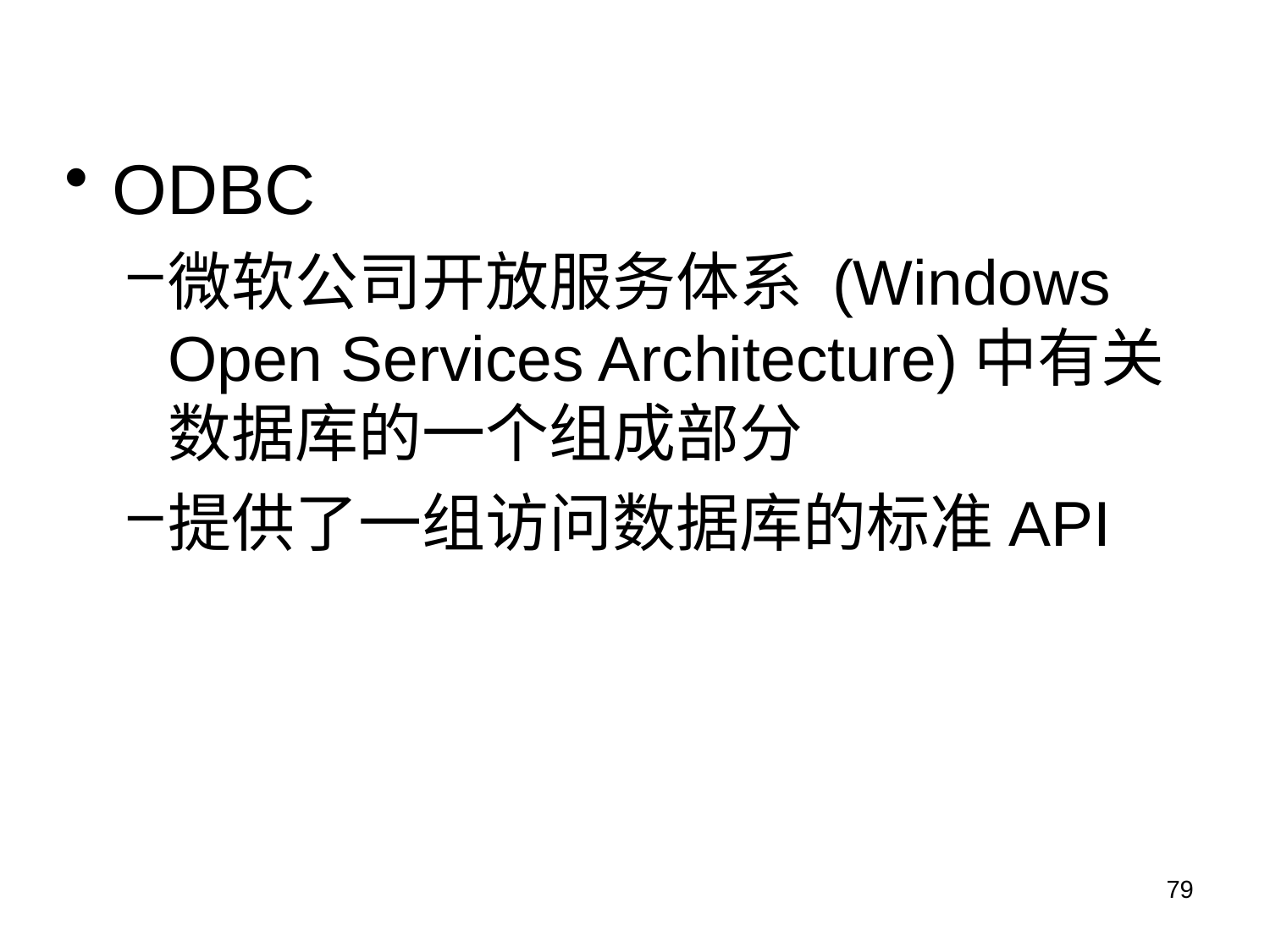

ODBC
微软公司开放服务体系 (Windows Open Services Architecture)中有关数据库的一个组成部分
提供了一组访问数据库的标准API

79